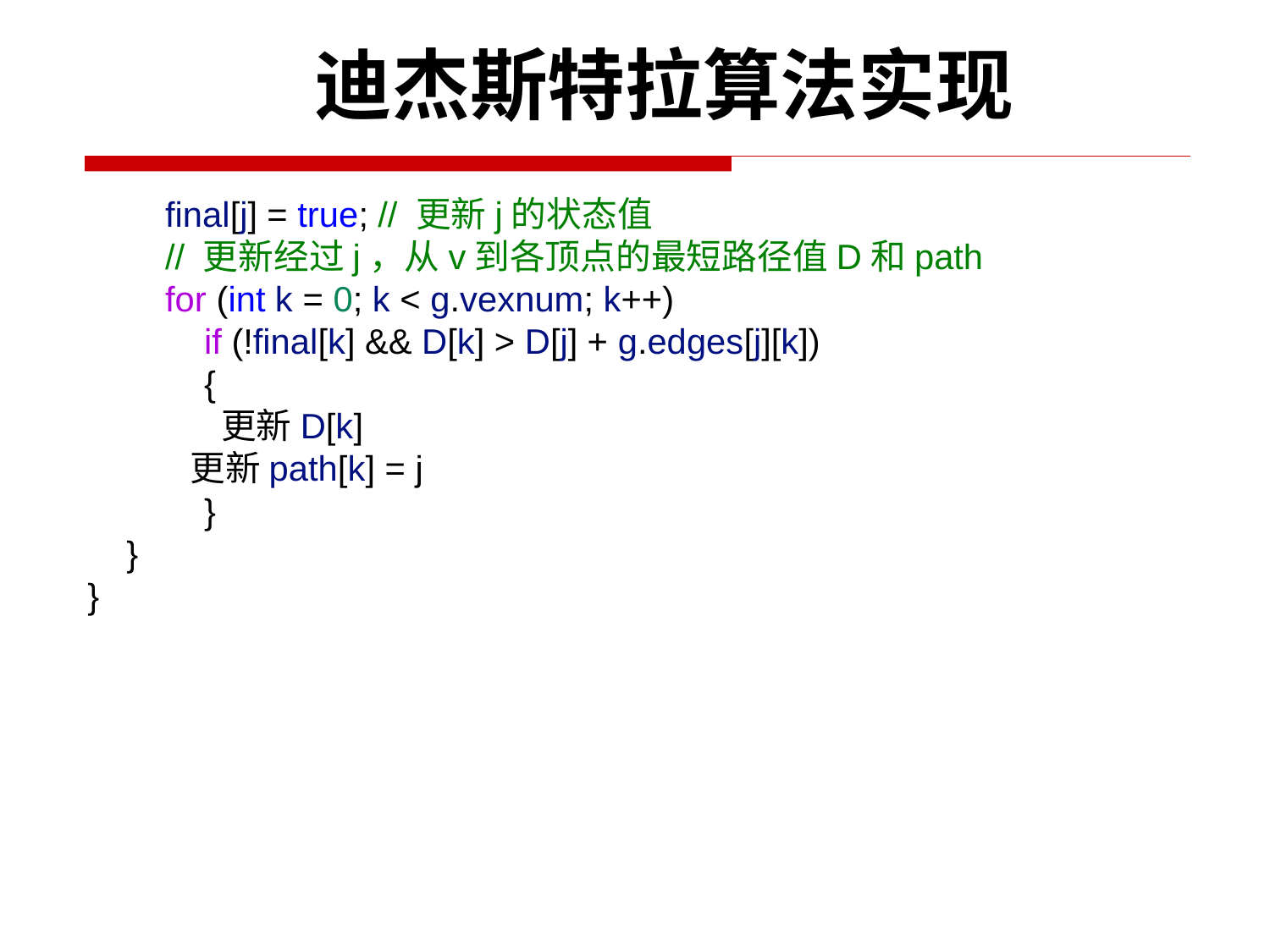

迪杰斯特拉算法实现
        final[j] = true; // 更新j的状态值
        // 更新经过j，从v到各顶点的最短路径值D和path
        for (int k = 0; k < g.vexnum; k++)
            if (!final[k] && D[k] > D[j] + g.edges[j][k])
            {
                更新D[k]
            更新path[k] = j
            }
    }
}